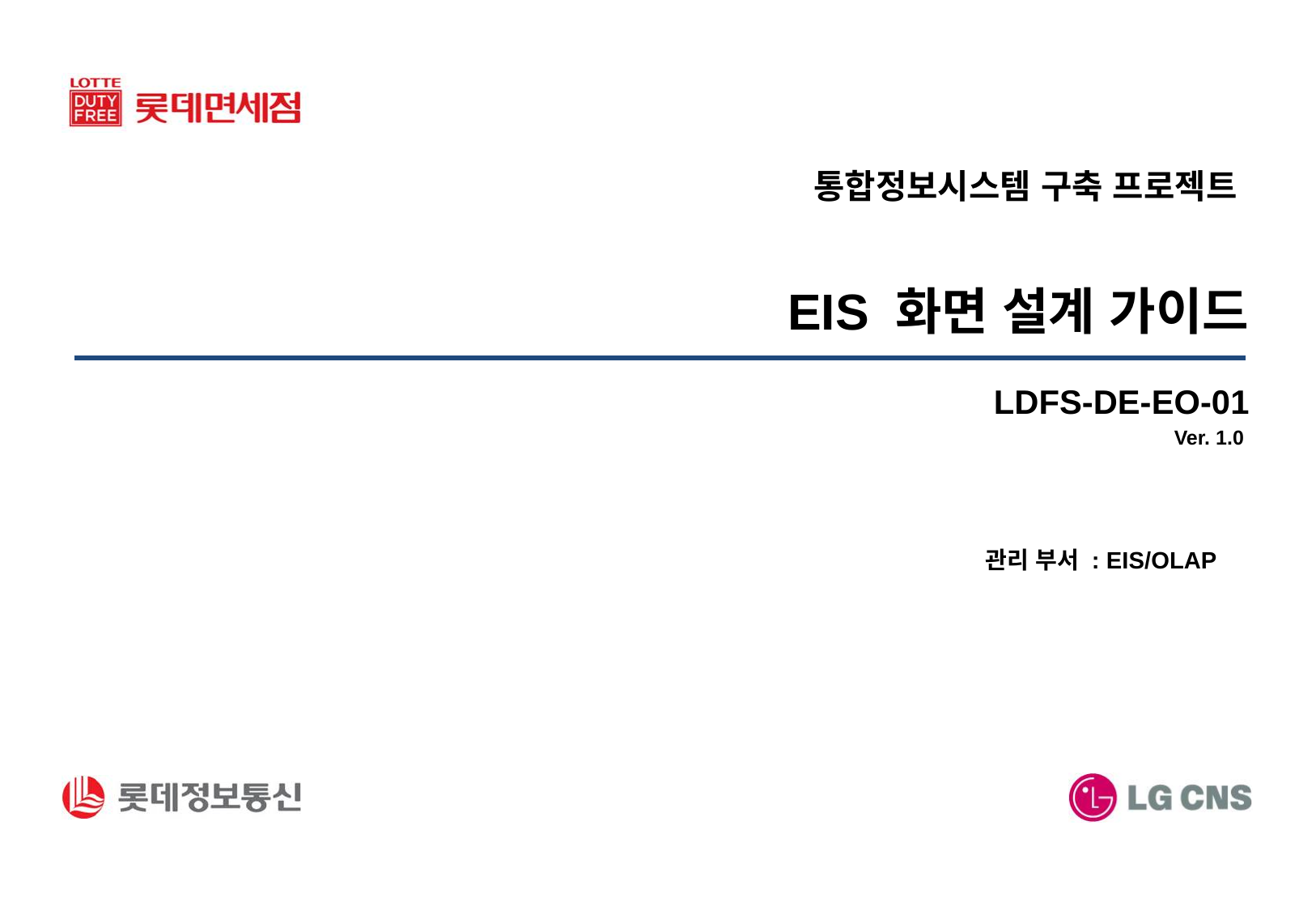

통합정보시스템 구축 프로젝트
EIS 화면 설계 가이드
LDFS-DE-EO-01
Ver. 1.0
관리 부서 : EIS/OLAP